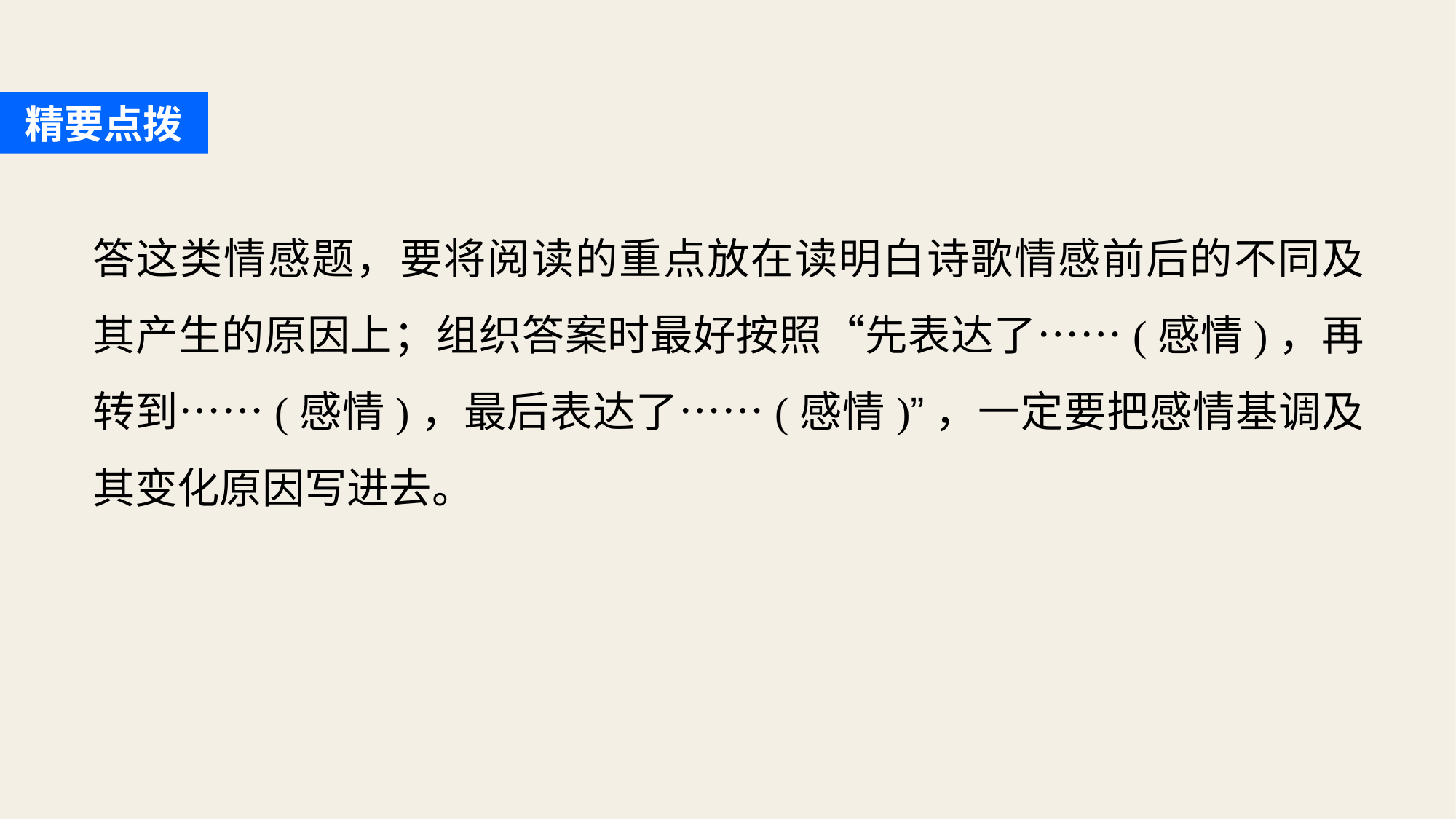

精要点拨
答这类情感题，要将阅读的重点放在读明白诗歌情感前后的不同及其产生的原因上；组织答案时最好按照“先表达了……(感情)，再转到……(感情)，最后表达了……(感情)”，一定要把感情基调及其变化原因写进去。